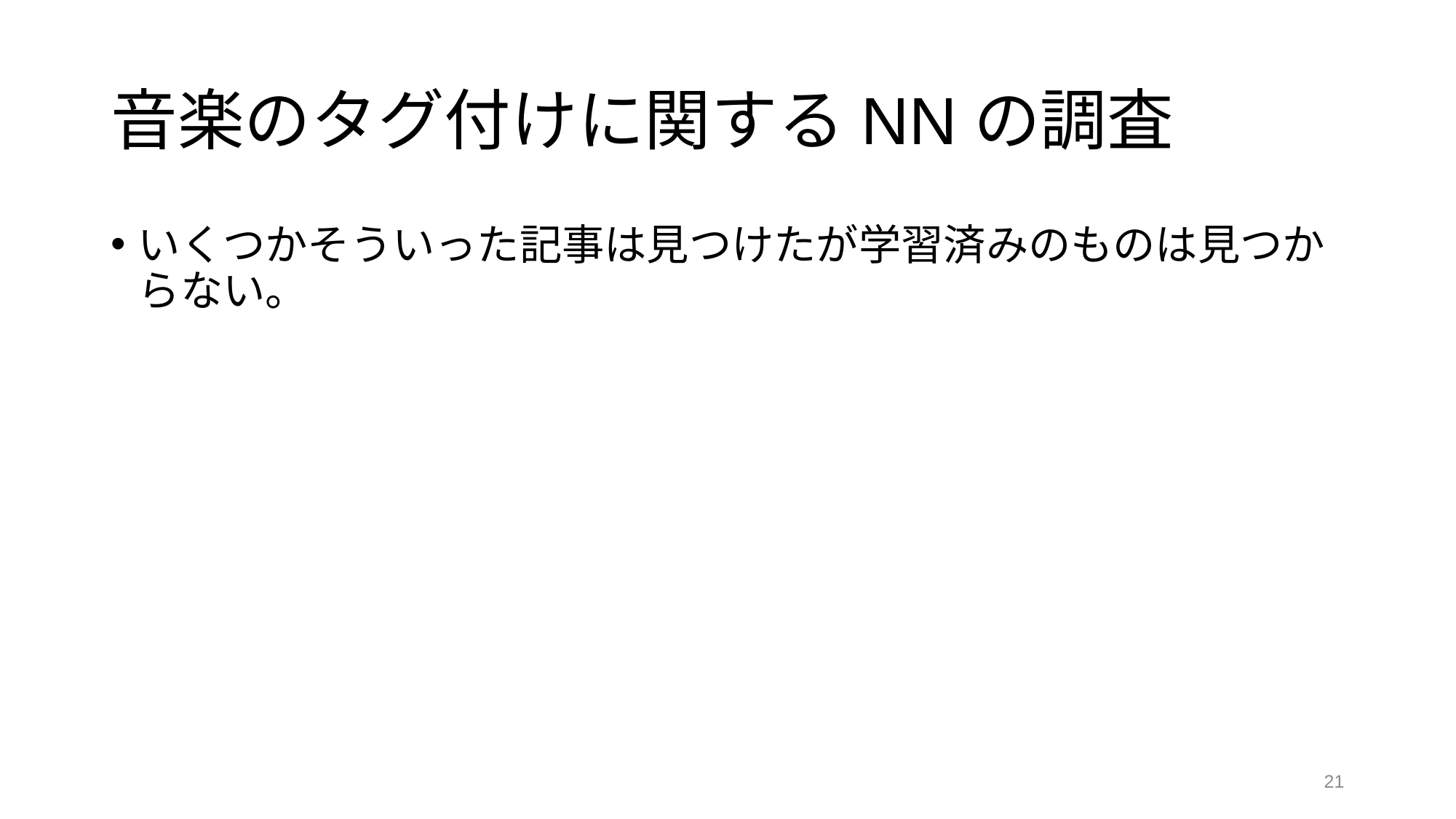

# 音楽のタグ付けに関するNNの調査
いくつかそういった記事は見つけたが学習済みのものは見つからない。
21